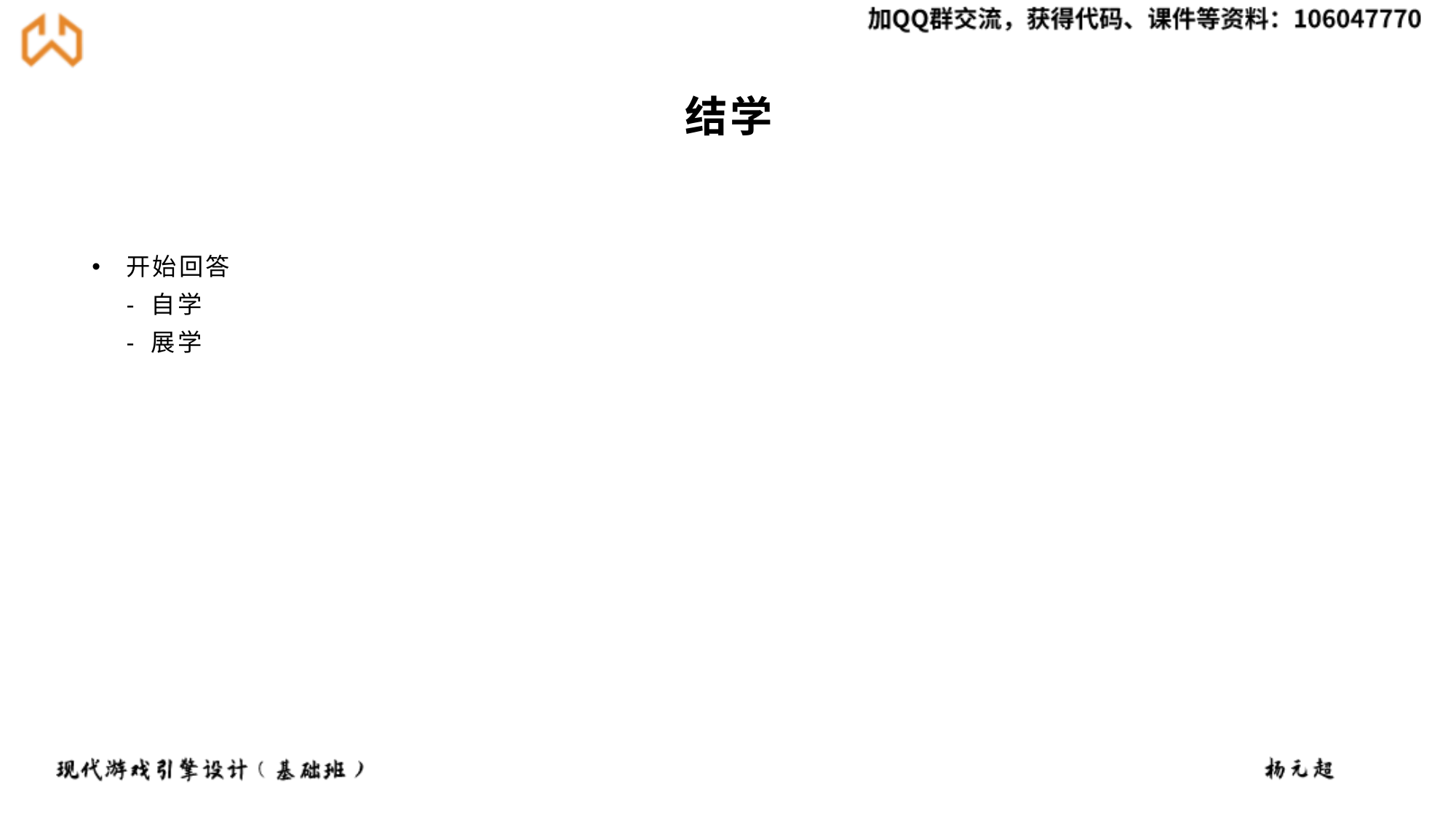

# 结学

开始回答
- 自学
- 展学